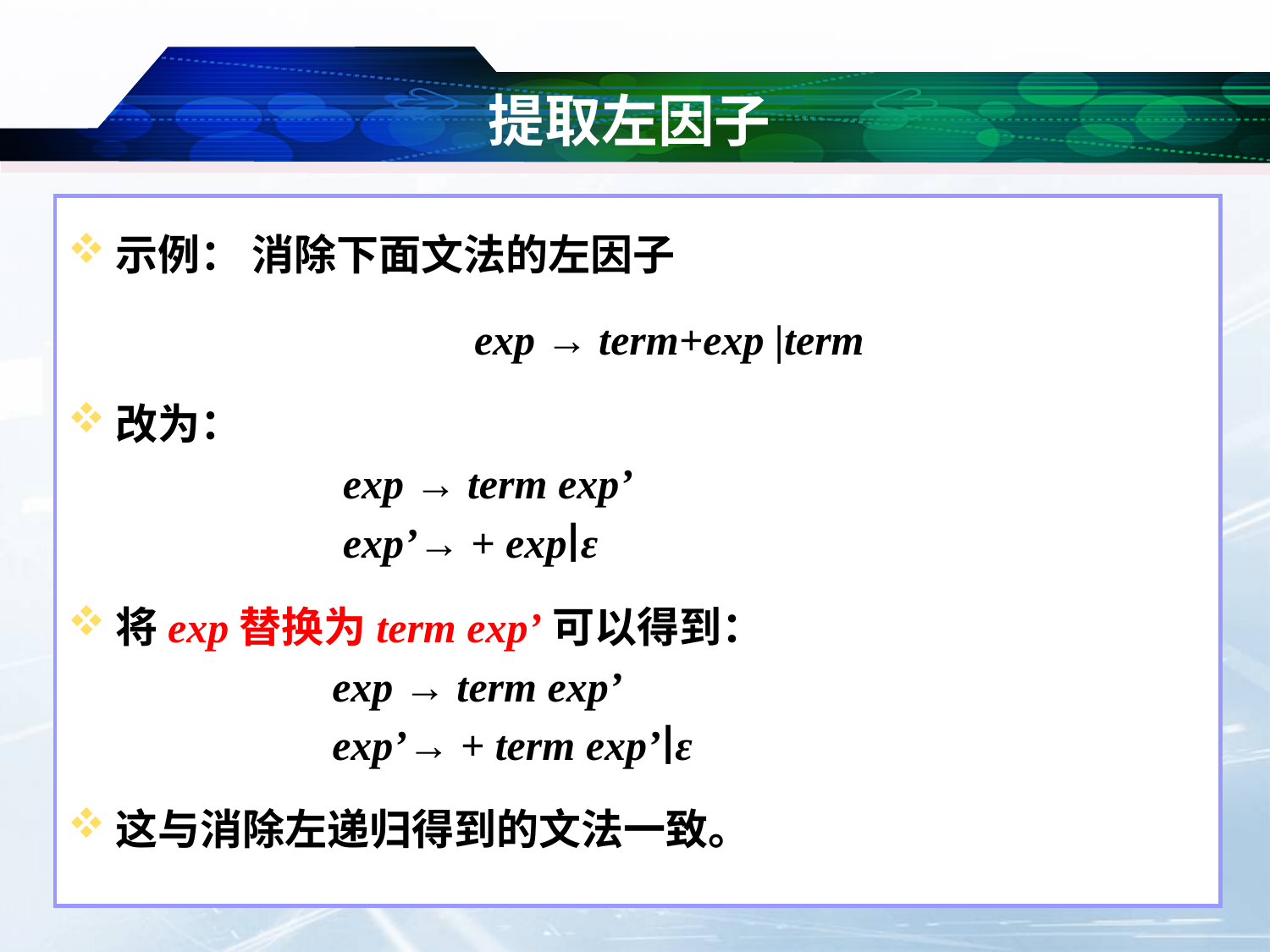

# 提取左因子
示例： 消除下面文法的左因子
exp → term+exp |term
改为：
                    exp → term exp’
                    exp’→ + exp∣ε
将exp替换为term exp’可以得到：
                   exp → term exp’
                   exp’→ + term exp’∣ε
这与消除左递归得到的文法一致。